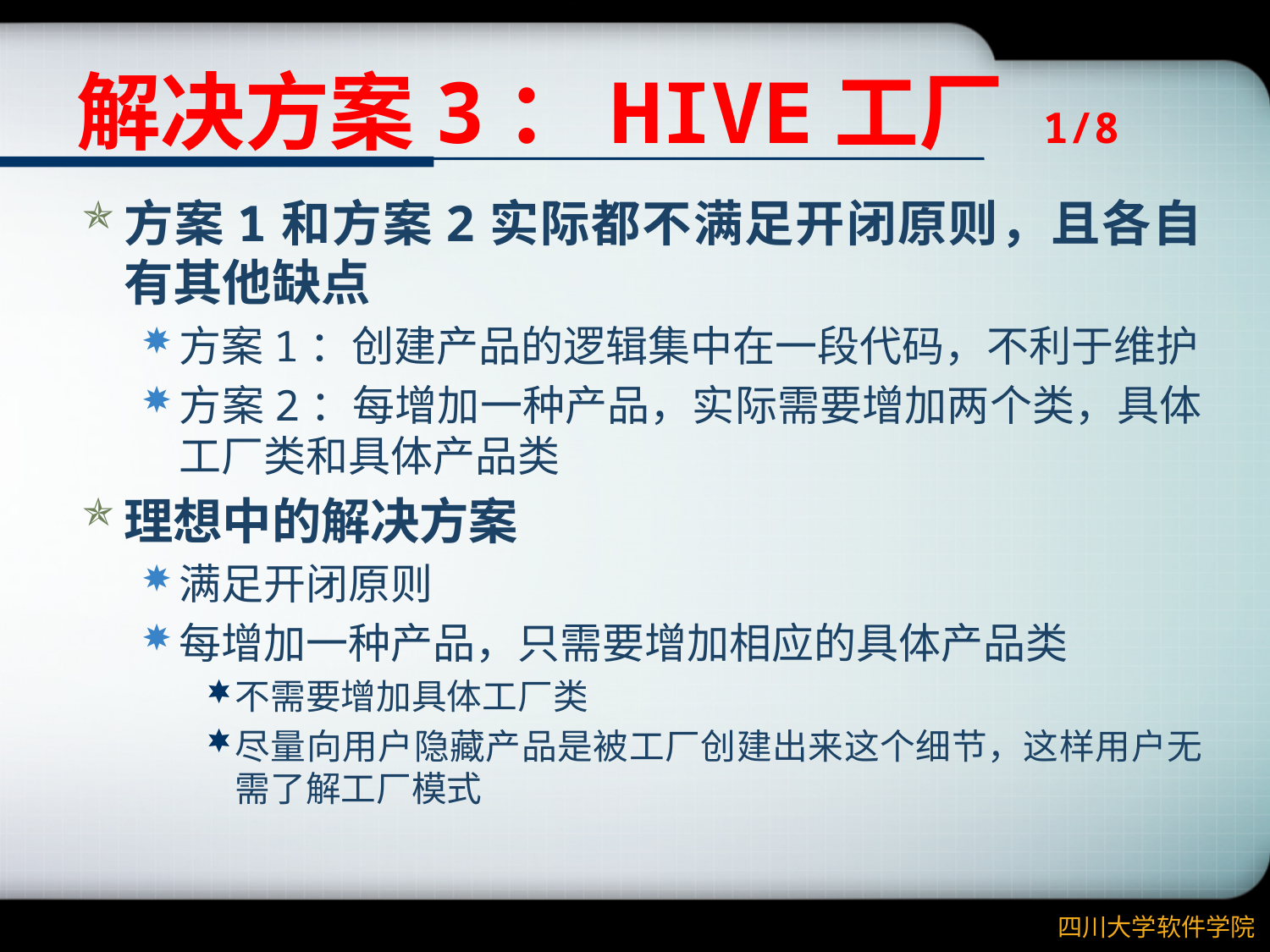

# 解决方案3：HIVE工厂 1/8
方案1和方案2实际都不满足开闭原则，且各自有其他缺点
方案1：创建产品的逻辑集中在一段代码，不利于维护
方案2：每增加一种产品，实际需要增加两个类，具体工厂类和具体产品类
理想中的解决方案
满足开闭原则
每增加一种产品，只需要增加相应的具体产品类
不需要增加具体工厂类
尽量向用户隐藏产品是被工厂创建出来这个细节，这样用户无需了解工厂模式